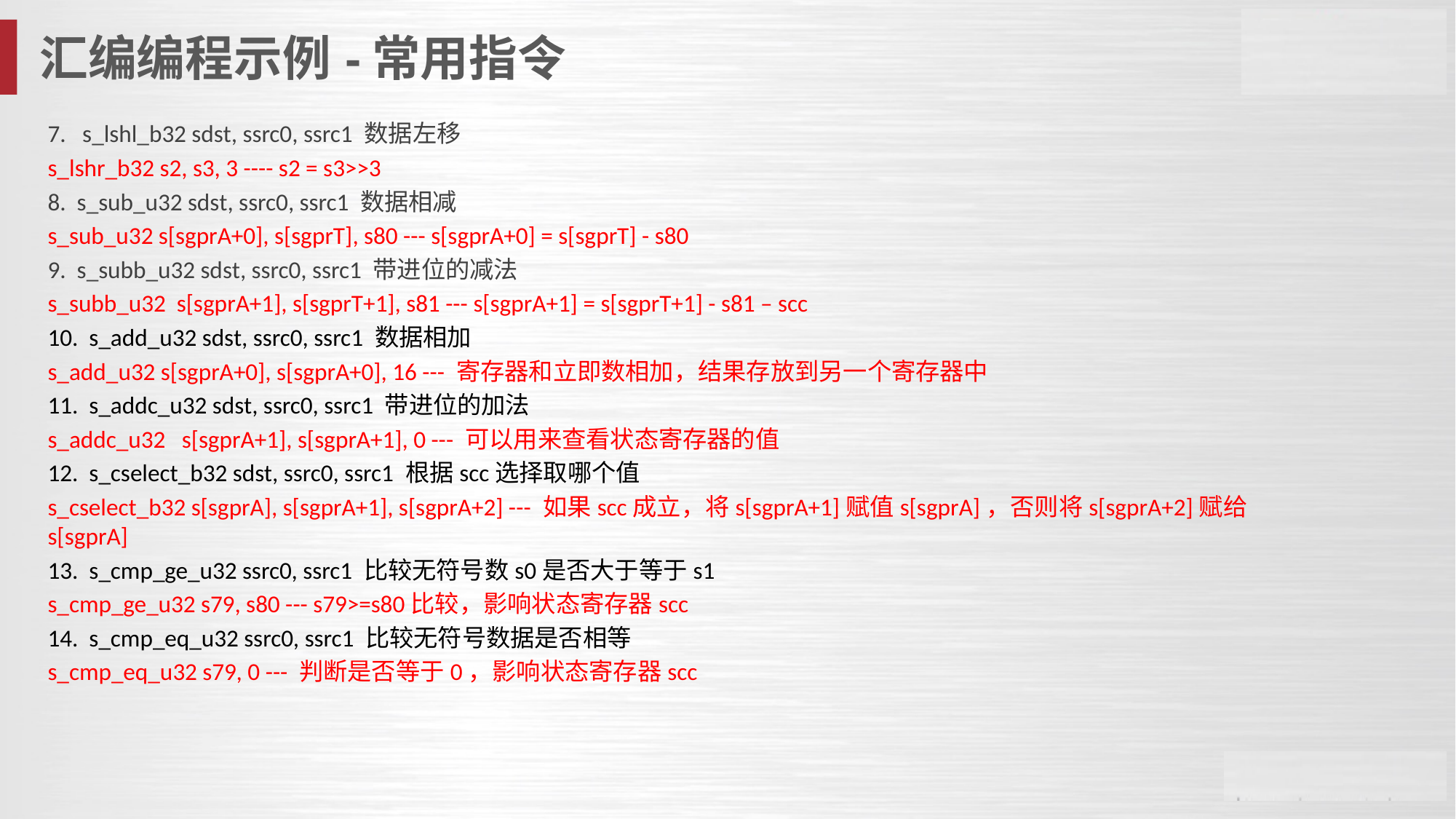

汇编编程示例-常用指令
7.   s_lshl_b32 sdst, ssrc0, ssrc1 数据左移
s_lshr_b32 s2, s3, 3 ---- s2 = s3>>3
8.  s_sub_u32 sdst, ssrc0, ssrc1 数据相减
s_sub_u32 s[sgprA+0], s[sgprT], s80 --- s[sgprA+0] = s[sgprT] - s80
9.  s_subb_u32 sdst, ssrc0, ssrc1 带进位的减法
s_subb_u32  s[sgprA+1], s[sgprT+1], s81 --- s[sgprA+1] = s[sgprT+1] - s81 – scc
10.  s_add_u32 sdst, ssrc0, ssrc1 数据相加
s_add_u32 s[sgprA+0], s[sgprA+0], 16 --- 寄存器和立即数相加，结果存放到另一个寄存器中
11.  s_addc_u32 sdst, ssrc0, ssrc1 带进位的加法
s_addc_u32   s[sgprA+1], s[sgprA+1], 0 --- 可以用来查看状态寄存器的值
12.  s_cselect_b32 sdst, ssrc0, ssrc1 根据scc选择取哪个值
s_cselect_b32 s[sgprA], s[sgprA+1], s[sgprA+2] --- 如果scc成立，将s[sgprA+1]赋值s[sgprA]，否则将s[sgprA+2]赋给s[sgprA]
13.  s_cmp_ge_u32 ssrc0, ssrc1 比较无符号数s0是否大于等于s1
s_cmp_ge_u32 s79, s80 --- s79>=s80比较，影响状态寄存器scc
14.  s_cmp_eq_u32 ssrc0, ssrc1 比较无符号数据是否相等
s_cmp_eq_u32 s79, 0 --- 判断是否等于0，影响状态寄存器scc